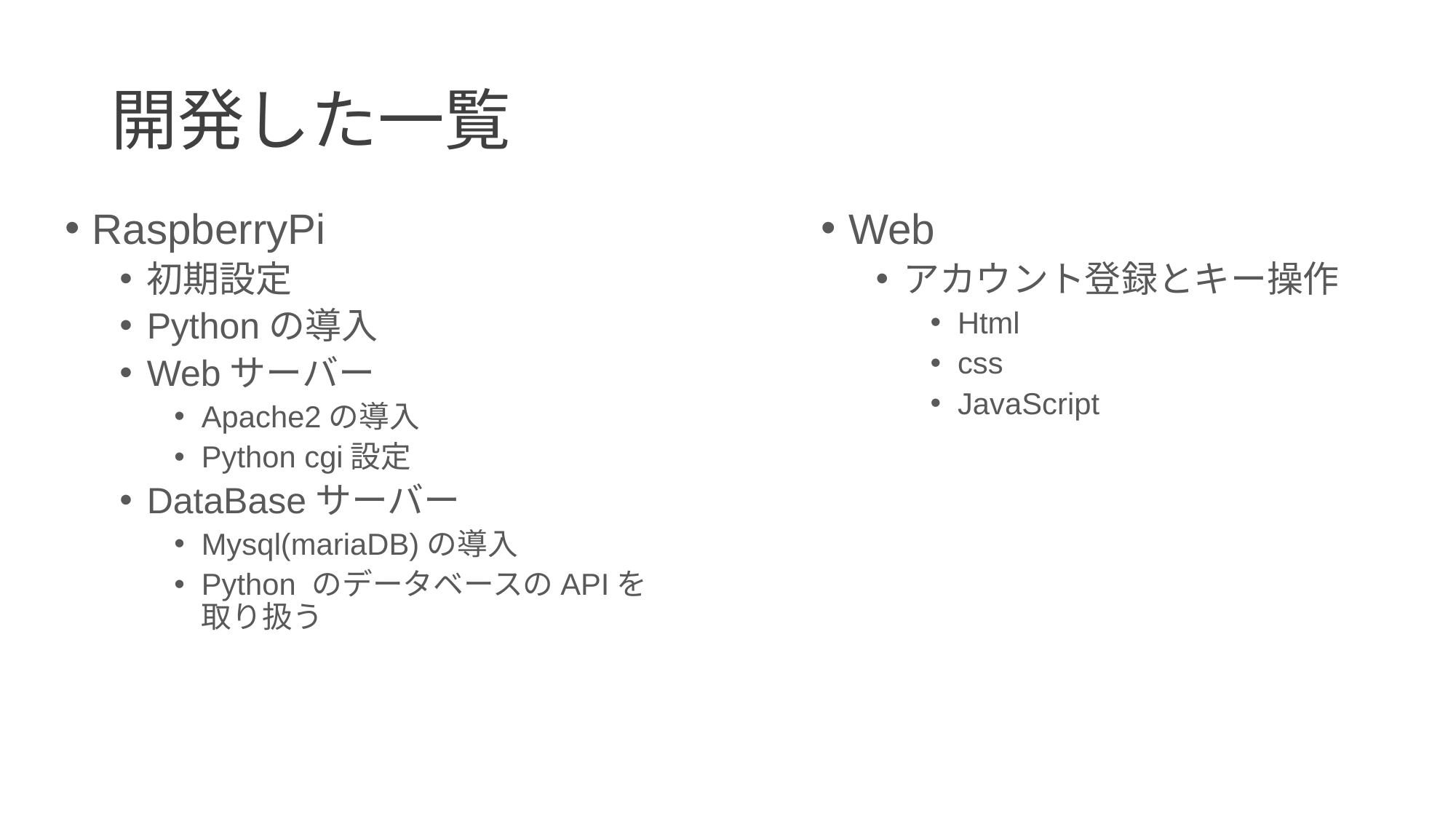

# 開発した一覧
RaspberryPi
初期設定
Pythonの導入
Webサーバー
Apache2の導入
Python cgi設定
DataBaseサーバー
Mysql(mariaDB)の導入
Python のデータベースのAPIを取り扱う
Web
アカウント登録とキー操作
Html
css
JavaScript